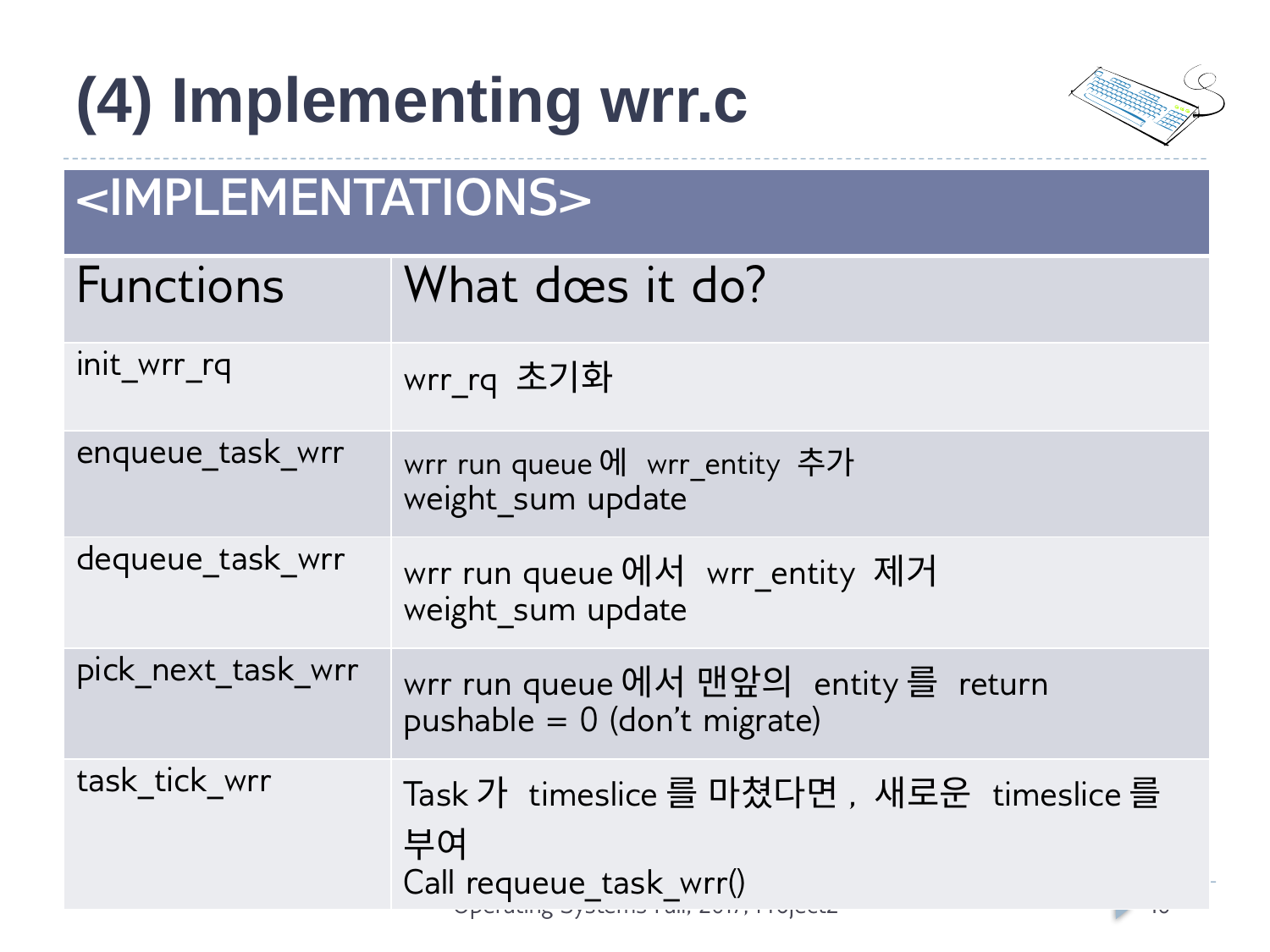

# (4) Implementing wrr.c
| <IMPLEMENTATIONS> |  |
| --- | --- |
| Functions | What does it do? |
| init\_wrr\_rq | wrr\_rq 초기화 |
| enqueue\_task\_wrr | wrr run queue에 wrr\_entity 추가 weight\_sum update |
| dequeue\_task\_wrr | wrr run queue에서 wrr\_entity 제거 weight\_sum update |
| pick\_next\_task\_wrr | wrr run queue에서 맨앞의 entity를 return pushable = 0 (don’t migrate) |
| task\_tick\_wrr | Task가 timeslice를 마쳤다면, 새로운 timeslice를 부여 Call requeue\_task\_wrr() |
Operating Systems Fall, 2017; Project2
10